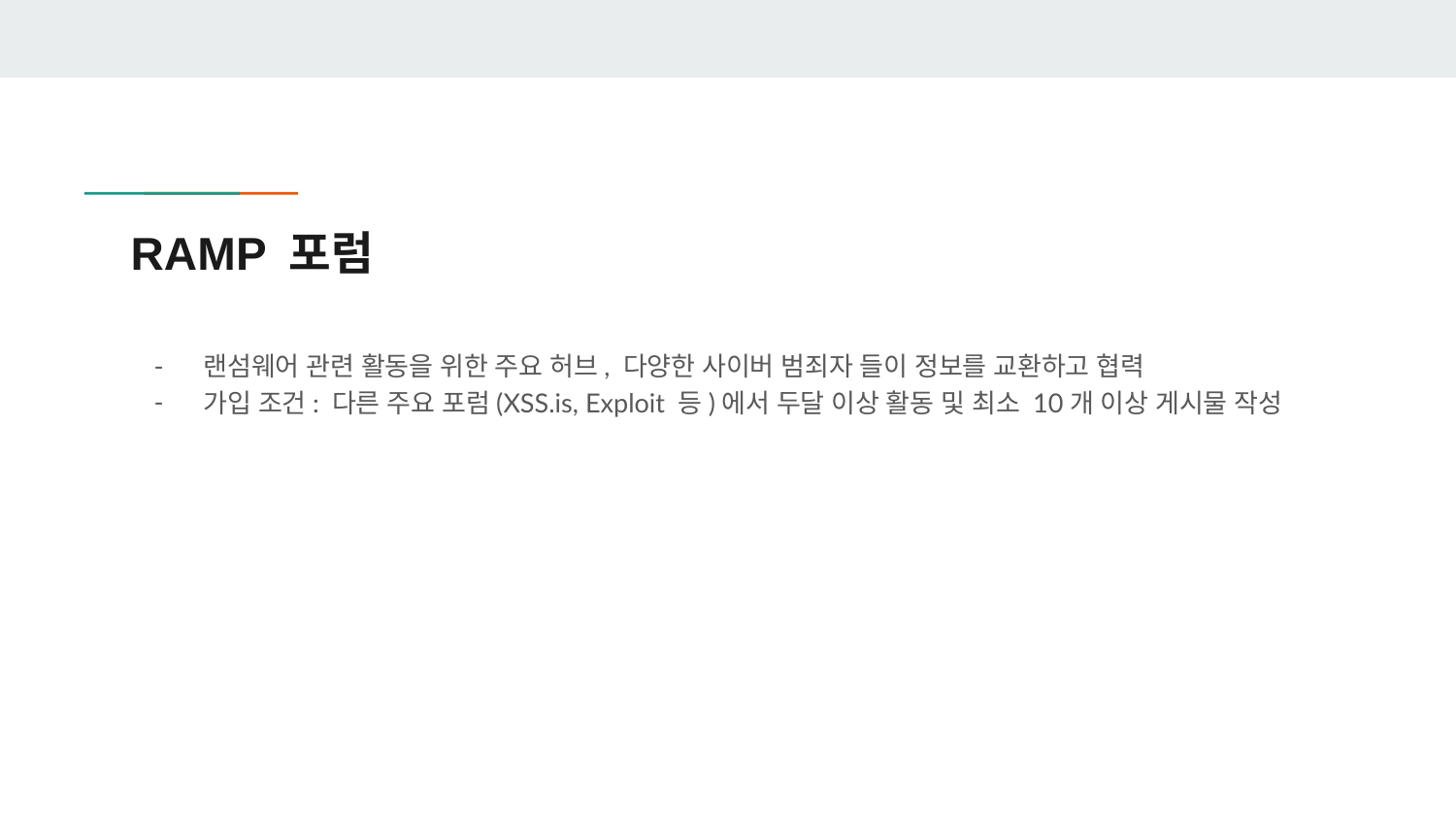

# RAMP 포럼
랜섬웨어 관련 활동을 위한 주요 허브, 다양한 사이버 범죄자 들이 정보를 교환하고 협력
가입 조건: 다른 주요 포럼(XSS.is, Exploit 등)에서 두달 이상 활동 및 최소 10개 이상 게시물 작성